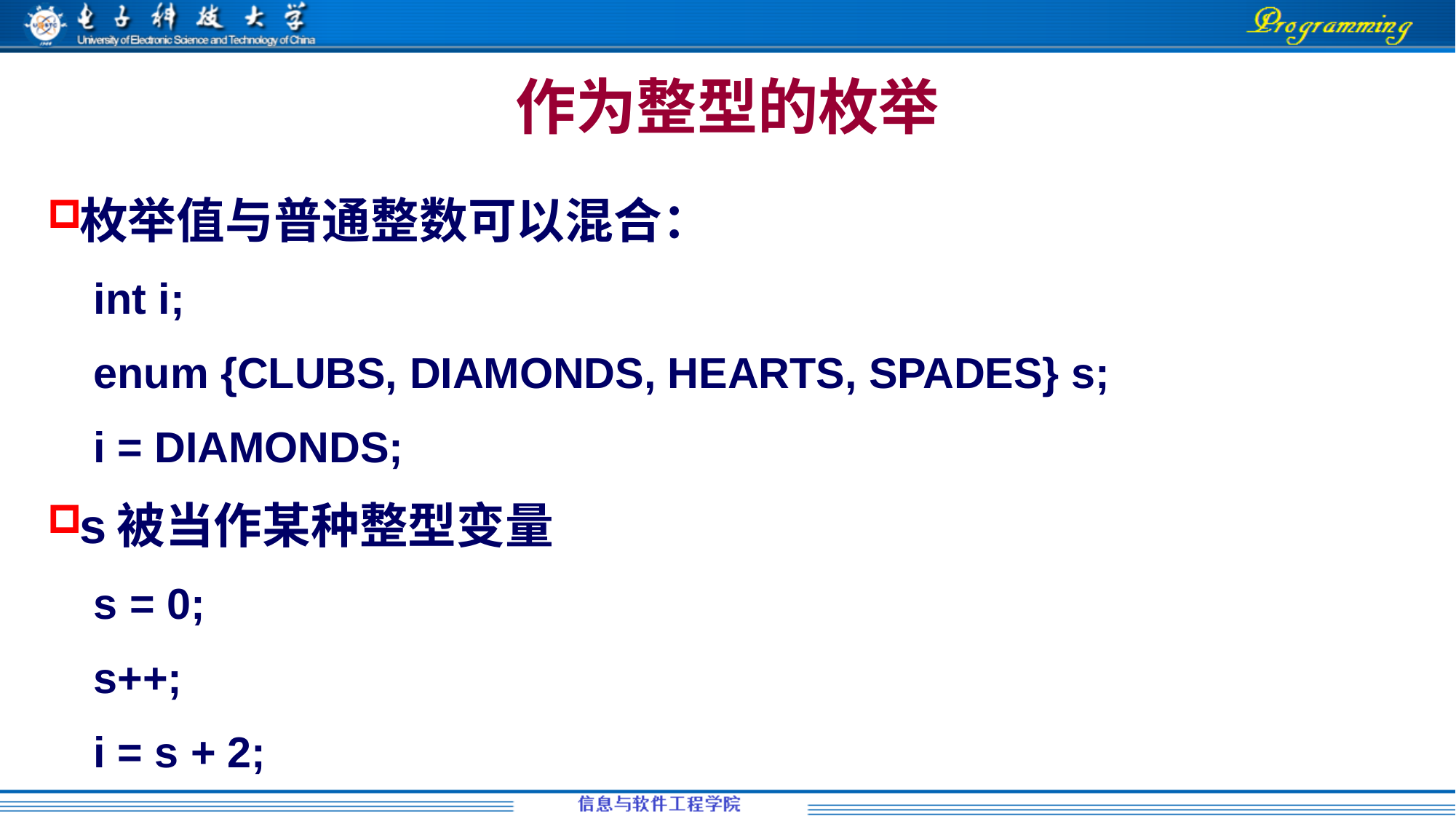

# 作为整型的枚举
枚举值与普通整数可以混合：
int i;
enum {CLUBS, DIAMONDS, HEARTS, SPADES} s;
i = DIAMONDS;
s被当作某种整型变量
s = 0;
s++;
i = s + 2;